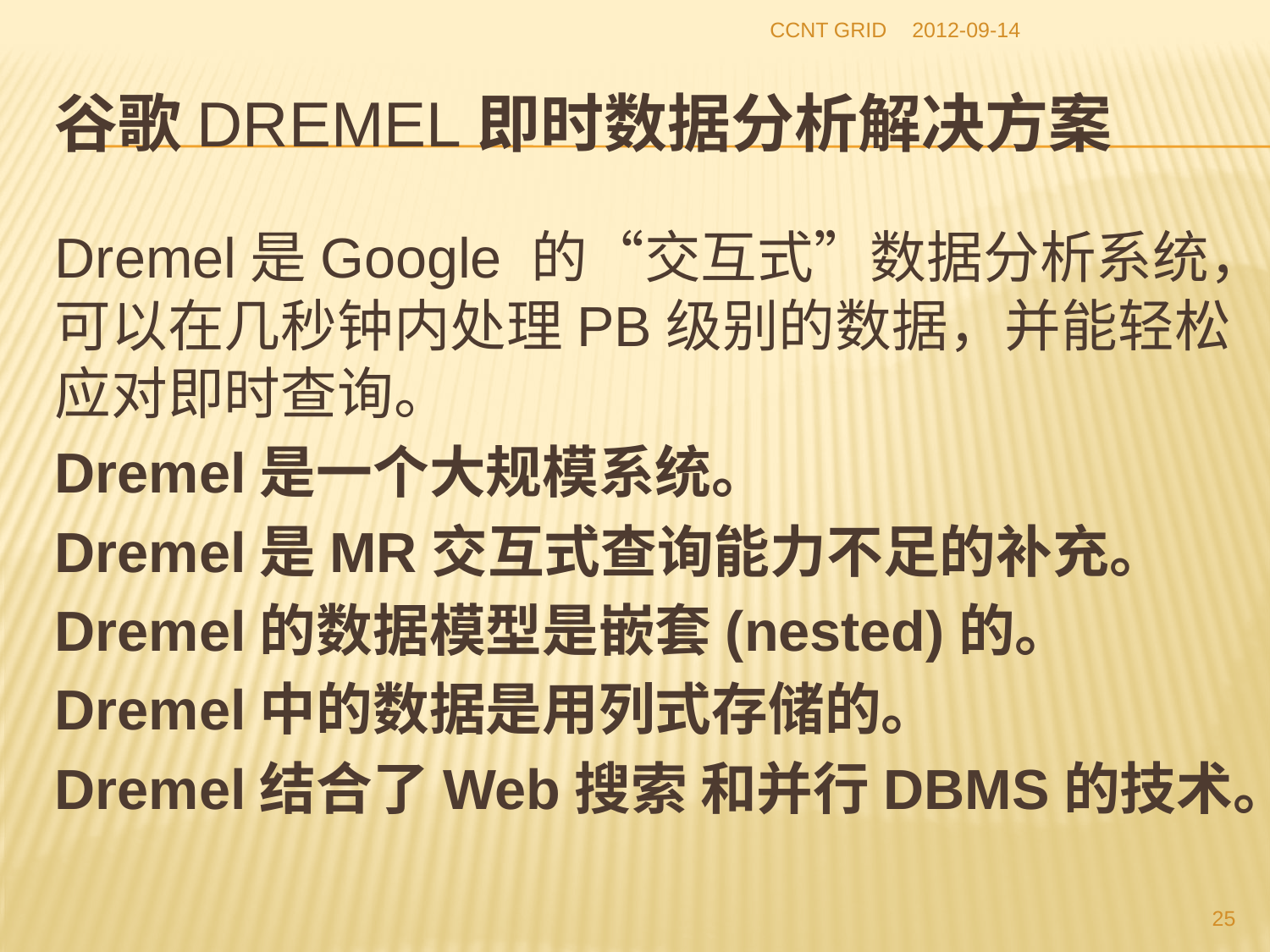

CCNT GRID
2012-09-14
# 谷歌Dremel即时数据分析解决方案
Dremel是Google 的“交互式”数据分析系统，可以在几秒钟内处理PB级别的数据，并能轻松应对即时查询。
Dremel是一个大规模系统。
Dremel是MR交互式查询能力不足的补充。
Dremel的数据模型是嵌套(nested)的。
Dremel中的数据是用列式存储的。
Dremel结合了Web搜索 和并行DBMS的技术。
25